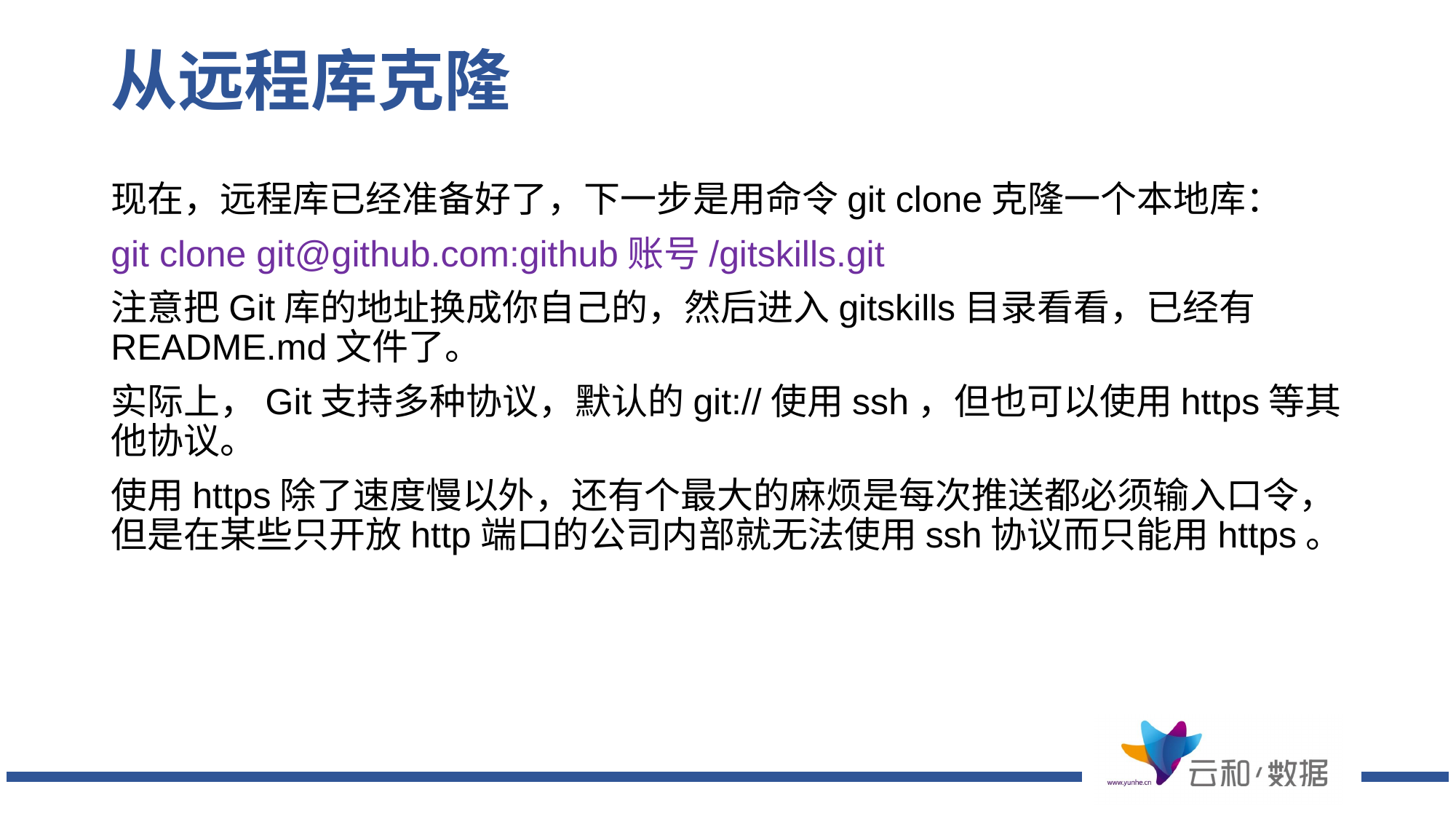

# 从远程库克隆
现在，远程库已经准备好了，下一步是用命令git clone克隆一个本地库：
git clone git@github.com:github账号/gitskills.git
注意把Git库的地址换成你自己的，然后进入gitskills目录看看，已经有README.md文件了。
实际上，Git支持多种协议，默认的git://使用ssh，但也可以使用https等其他协议。
使用https除了速度慢以外，还有个最大的麻烦是每次推送都必须输入口令，但是在某些只开放http端口的公司内部就无法使用ssh协议而只能用https。